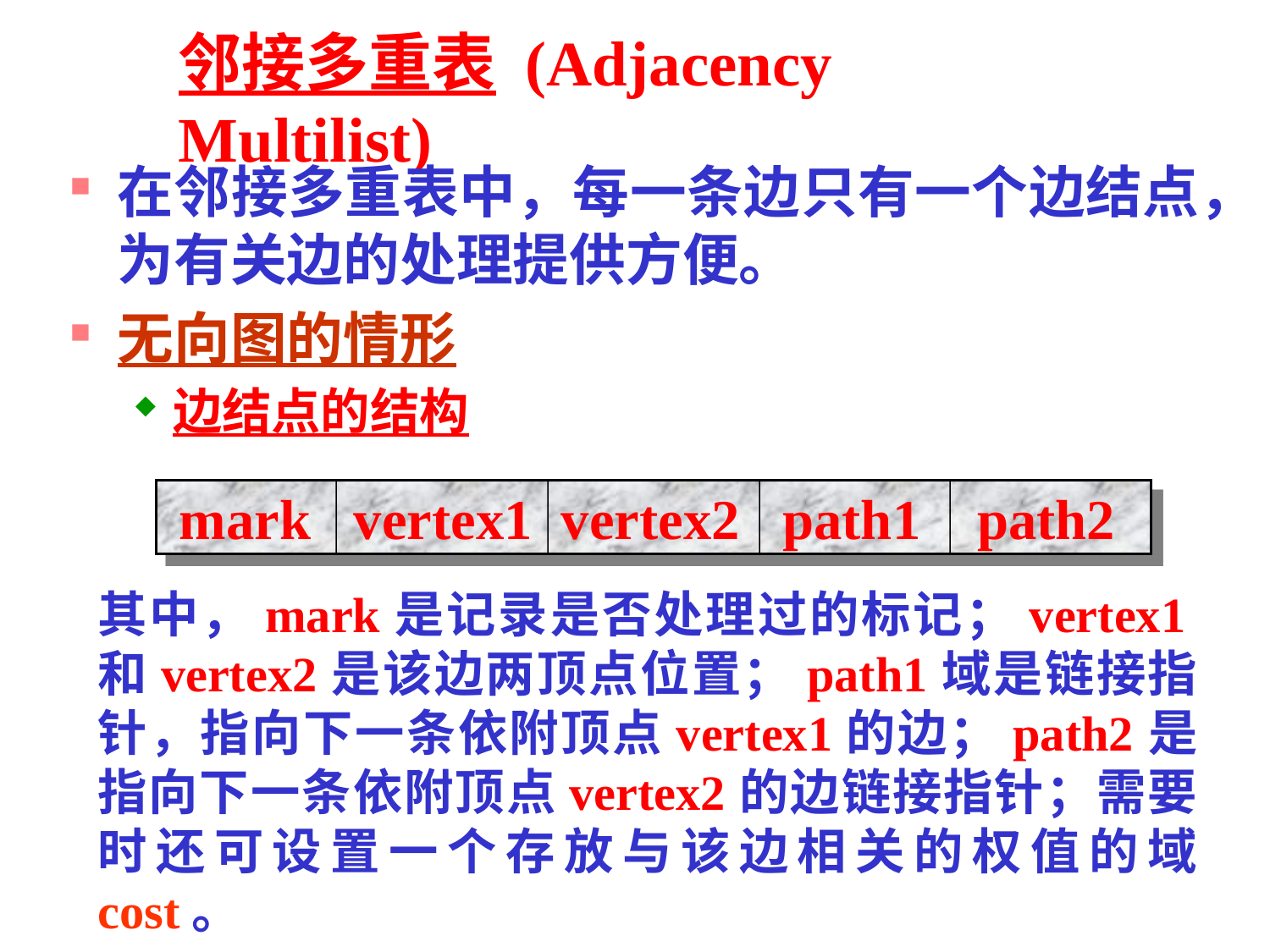

# 邻接多重表 (Adjacency Multilist)
在邻接多重表中，每一条边只有一个边结点，为有关边的处理提供方便。
无向图的情形
边结点的结构
 mark   vertex1  vertex2   path1    path2

其中，mark是记录是否处理过的标记；vertex1和vertex2是该边两顶点位置；path1域是链接指针，指向下一条依附顶点vertex1的边；path2是指向下一条依附顶点vertex2的边链接指针；需要时还可设置一个存放与该边相关的权值的域 cost。
59